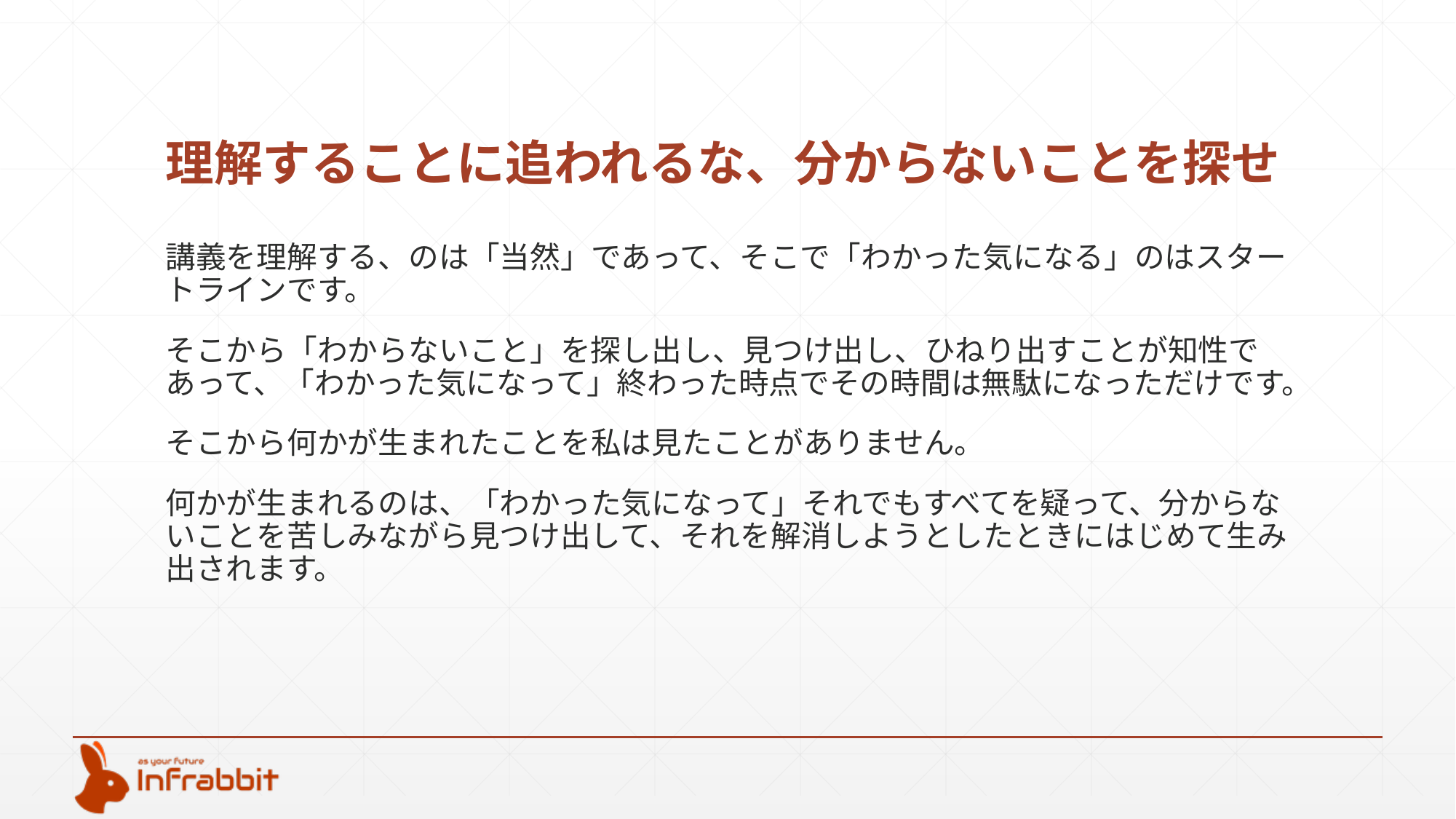

# 理解することに追われるな、分からないことを探せ
講義を理解する、のは「当然」であって、そこで「わかった気になる」のはスタートラインです。
そこから「わからないこと」を探し出し、見つけ出し、ひねり出すことが知性であって、「わかった気になって」終わった時点でその時間は無駄になっただけです。
そこから何かが生まれたことを私は見たことがありません。
何かが生まれるのは、「わかった気になって」それでもすべてを疑って、分からないことを苦しみながら見つけ出して、それを解消しようとしたときにはじめて生み出されます。